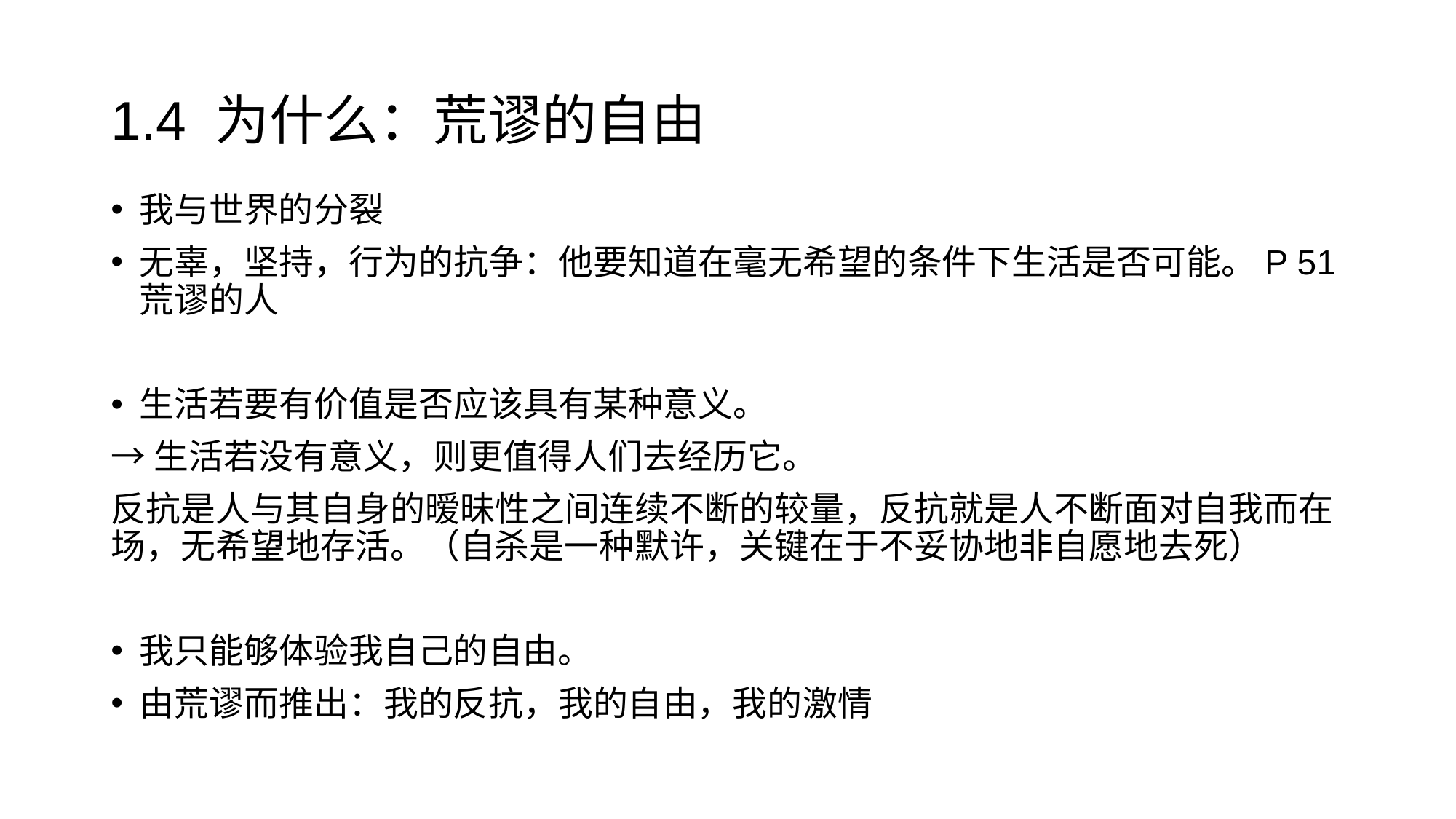

# 1.4 为什么：荒谬的自由
我与世界的分裂
无辜，坚持，行为的抗争：他要知道在毫无希望的条件下生活是否可能。P 51荒谬的人

生活若要有价值是否应该具有某种意义。
→生活若没有意义，则更值得人们去经历它。
反抗是人与其自身的暧昧性之间连续不断的较量，反抗就是人不断面对自我而在场，无希望地存活。（自杀是一种默许，关键在于不妥协地非自愿地去死）

我只能够体验我自己的自由。
由荒谬而推出：我的反抗，我的自由，我的激情